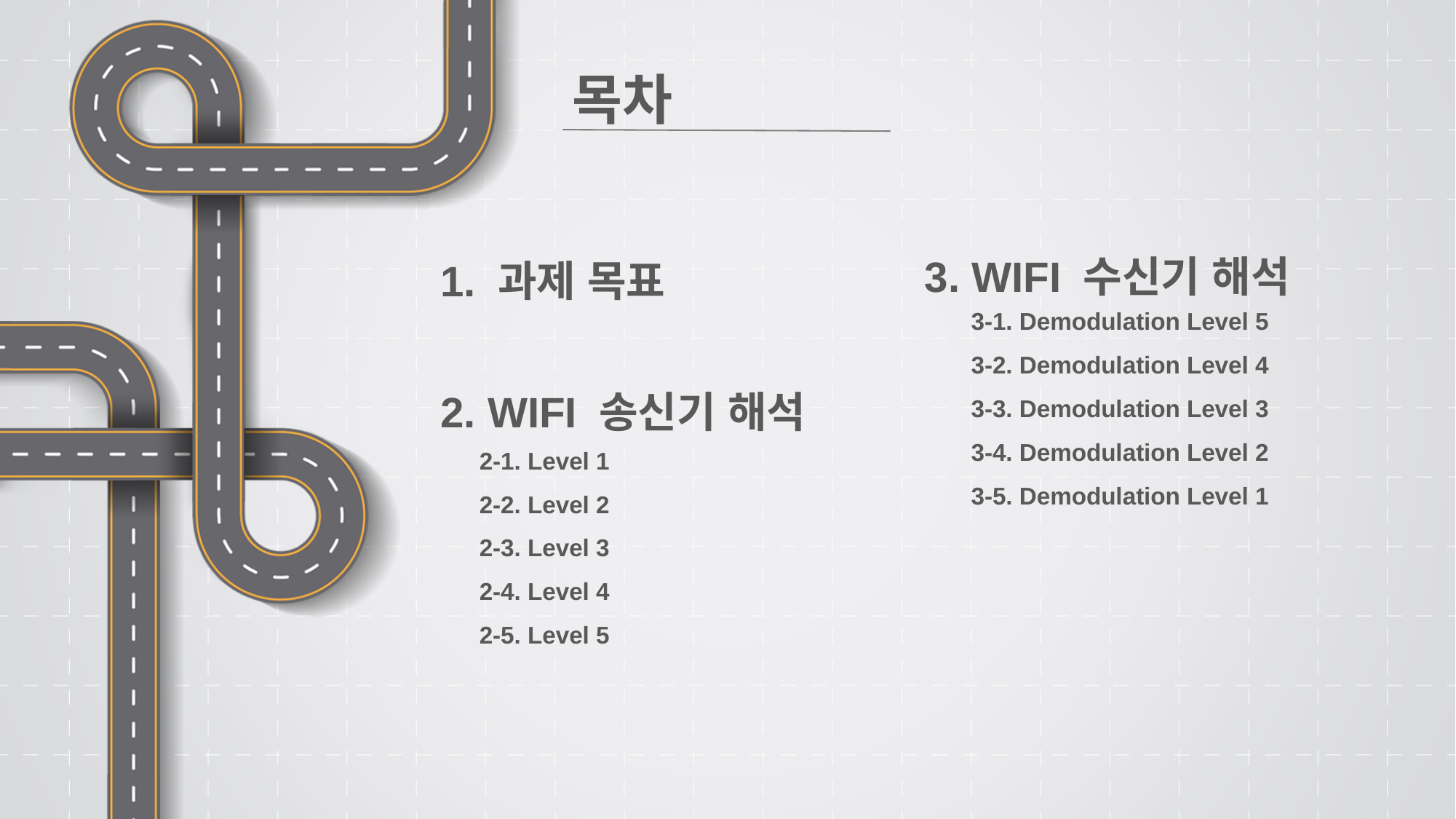

목차
3. WIFI 수신기 해석
1. 과제 목표
3-1. Demodulation Level 5
3-2. Demodulation Level 4
3-3. Demodulation Level 3
3-4. Demodulation Level 2
3-5. Demodulation Level 1
2. WIFI 송신기 해석
2-1. Level 1
2-2. Level 2
2-3. Level 3
2-4. Level 4
2-5. Level 5